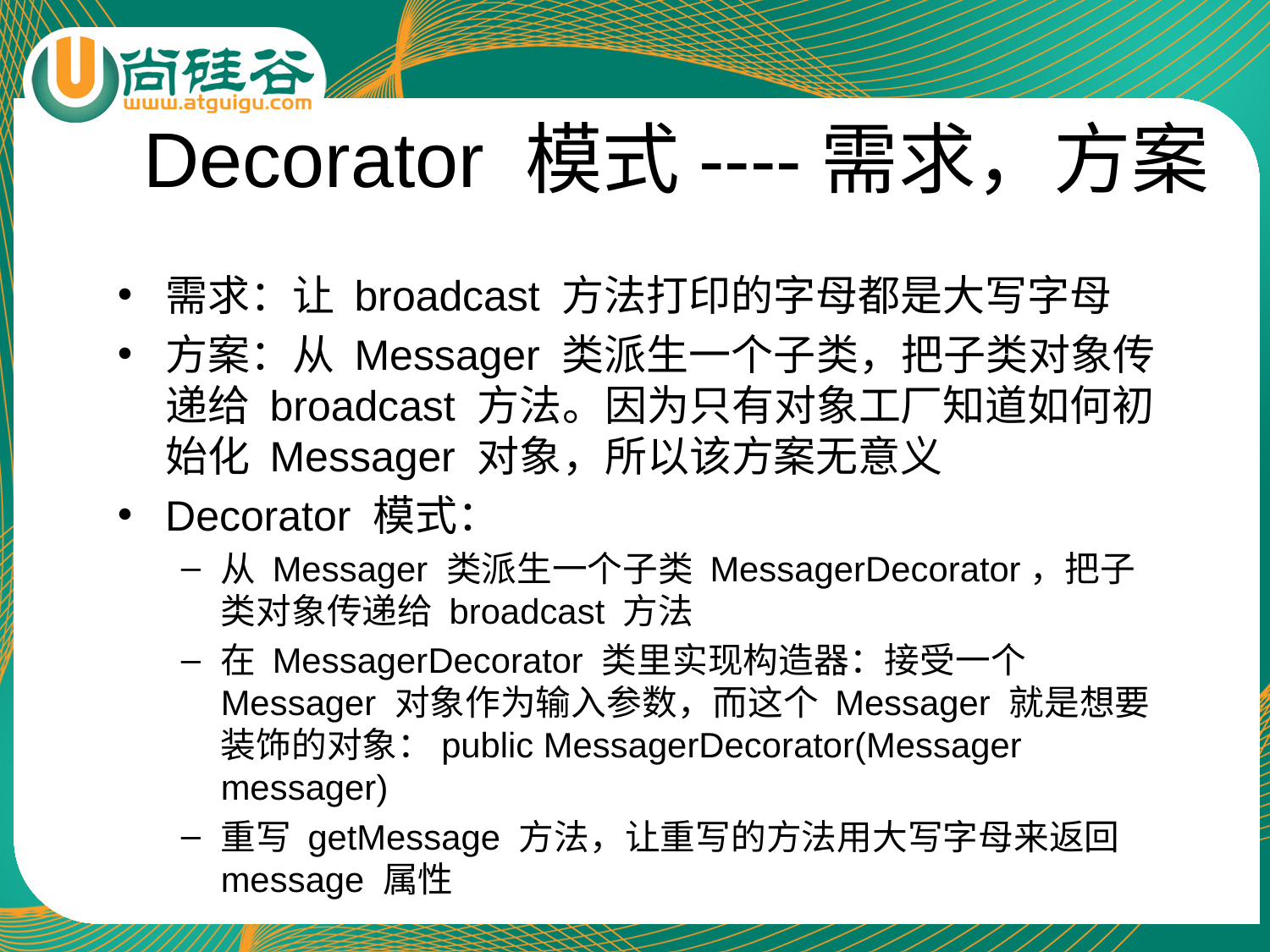

# Decorator 模式----需求，方案
需求：让 broadcast 方法打印的字母都是大写字母
方案：从 Messager 类派生一个子类，把子类对象传递给 broadcast 方法。因为只有对象工厂知道如何初始化 Messager 对象，所以该方案无意义
Decorator 模式：
从 Messager 类派生一个子类 MessagerDecorator，把子类对象传递给 broadcast 方法
在 MessagerDecorator 类里实现构造器：接受一个 Messager 对象作为输入参数，而这个 Messager 就是想要装饰的对象：public MessagerDecorator(Messager messager)
重写 getMessage 方法，让重写的方法用大写字母来返回 message 属性